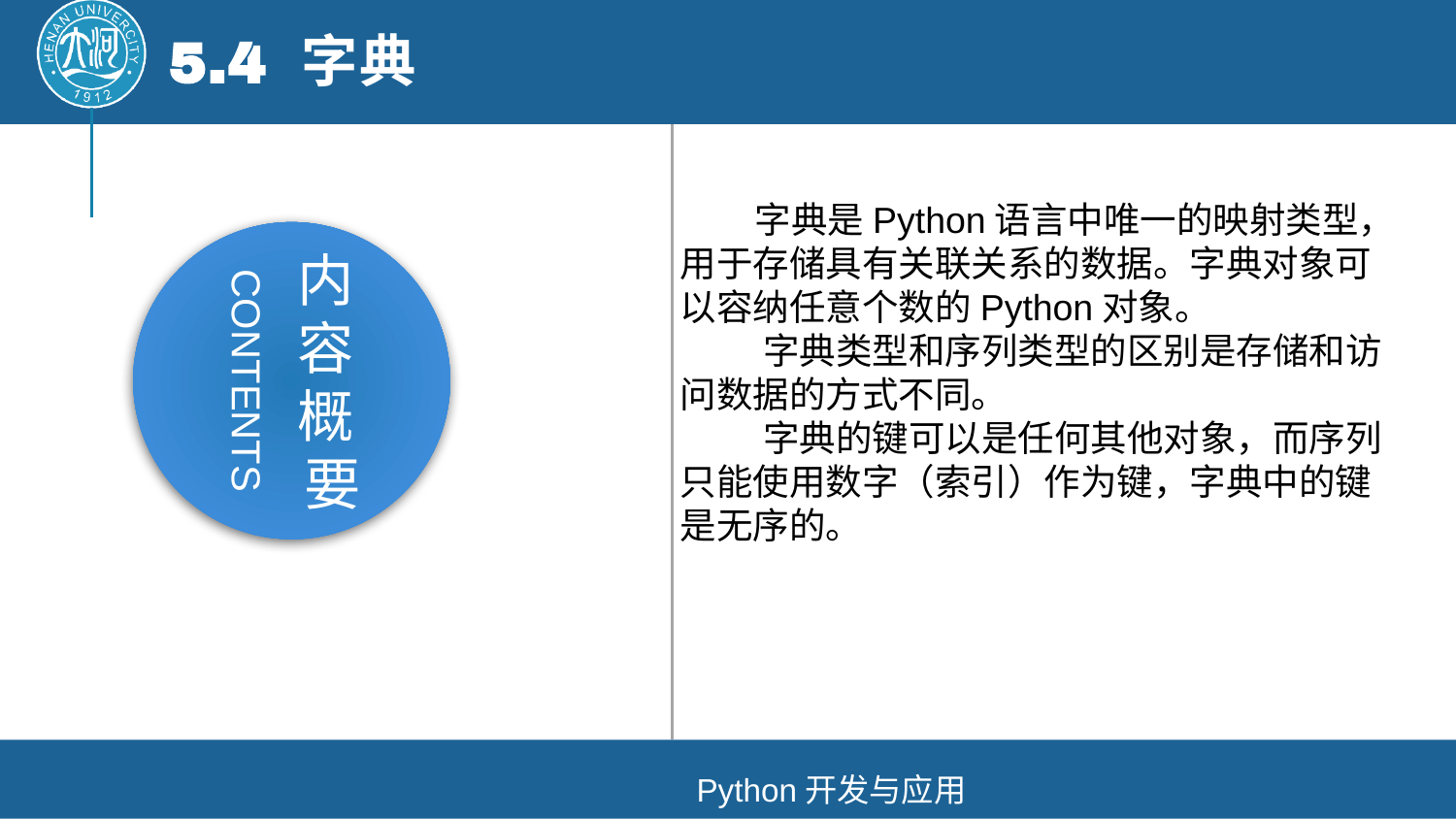

5.4 字典
        字典是Python语言中唯一的映射类型，用于存储具有关联关系的数据。字典对象可以容纳任意个数的Python对象。
         字典类型和序列类型的区别是存储和访问数据的方式不同。
         字典的键可以是任何其他对象，而序列只能使用数字（索引）作为键，字典中的键是无序的。

Python开发与应用
20